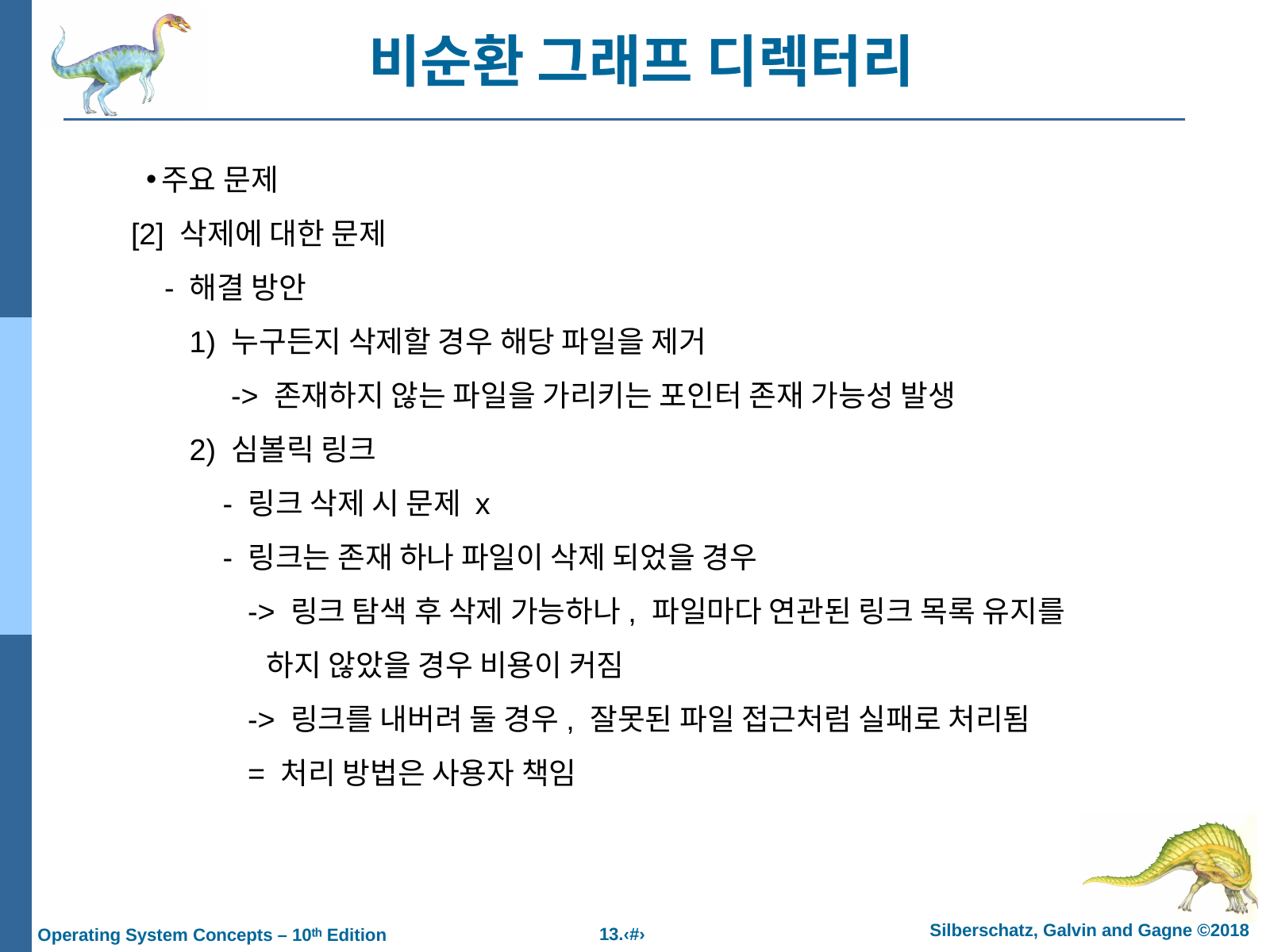

비순환 그래프 디렉터리

주요 문제
[2] 삭제에 대한 문제
    - 해결 방안
       1) 누구든지 삭제할 경우 해당 파일을 제거
            -> 존재하지 않는 파일을 가리키는 포인터 존재 가능성 발생
       2) 심볼릭 링크
           - 링크 삭제 시 문제 x
           - 링크는 존재 하나 파일이 삭제 되었을 경우
              -> 링크 탐색 후 삭제 가능하나, 파일마다 연관된 링크 목록 유지를
                   하지 않았을 경우 비용이 커짐
              -> 링크를 내버려 둘 경우, 잘못된 파일 접근처럼 실패로 처리됨
              = 처리 방법은 사용자 책임

Silberschatz, Galvin and Gagne ©2018
13.‹#›
Operating System Concepts – 10ᵗʰ Edition